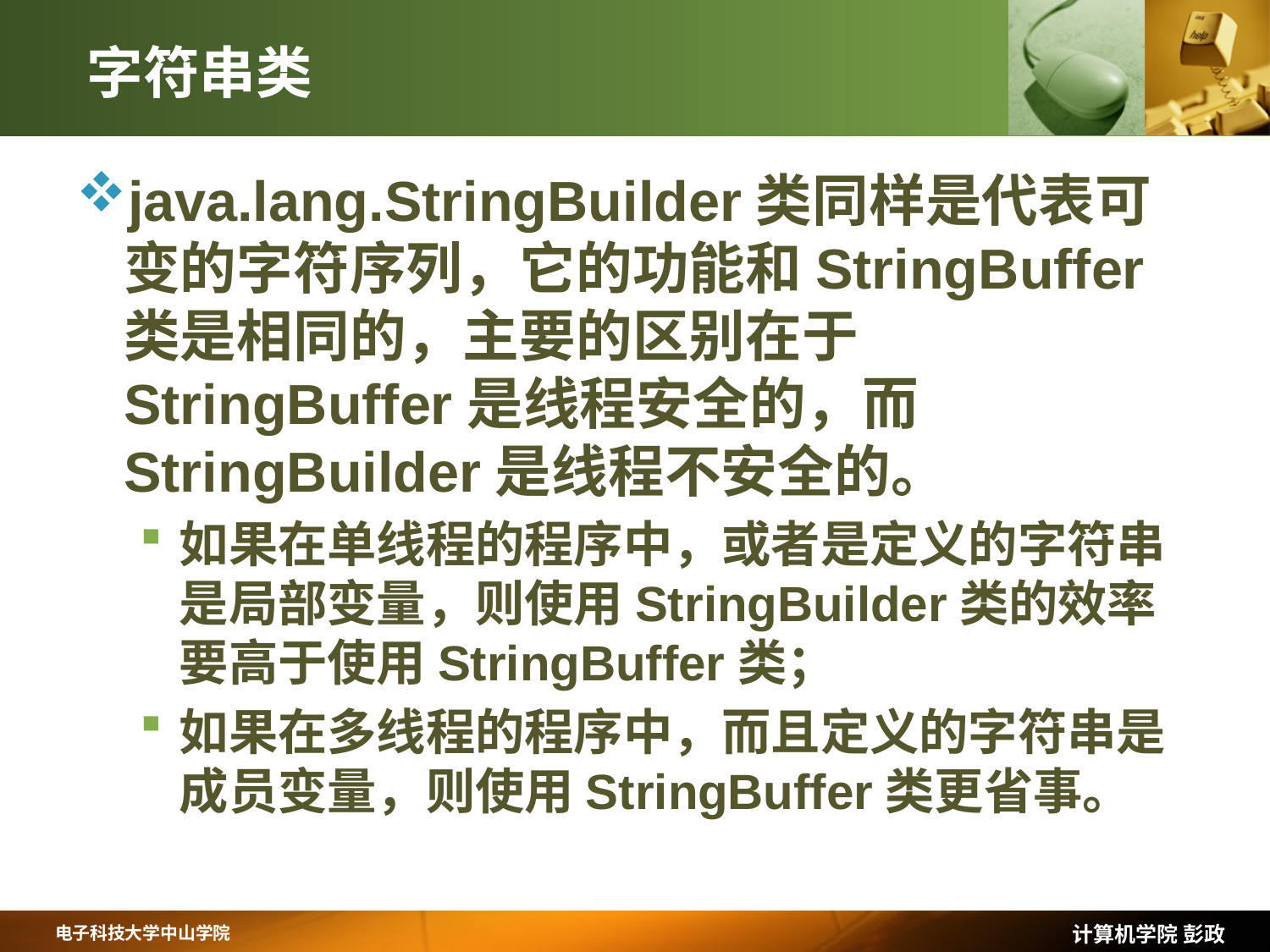

# 字符串类
java.lang.StringBuilder类同样是代表可变的字符序列，它的功能和StringBuffer类是相同的，主要的区别在于StringBuffer是线程安全的，而StringBuilder是线程不安全的。
如果在单线程的程序中，或者是定义的字符串是局部变量，则使用StringBuilder类的效率要高于使用StringBuffer类；
如果在多线程的程序中，而且定义的字符串是成员变量，则使用StringBuffer类更省事。
计算机学院 彭政
电子科技大学中山学院